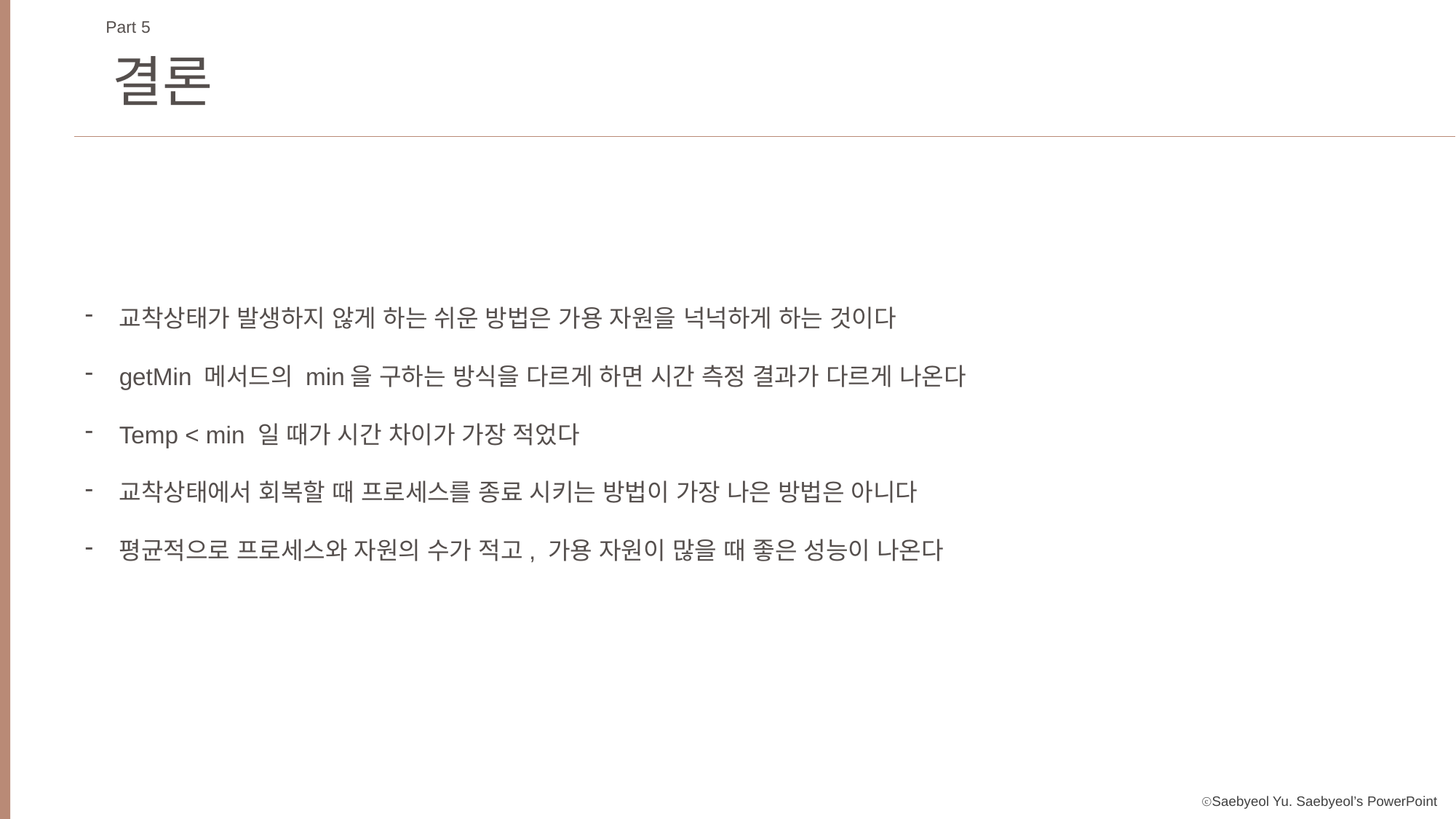

Part 5
결론
교착상태가 발생하지 않게 하는 쉬운 방법은 가용 자원을 넉넉하게 하는 것이다

getMin 메서드의 min을 구하는 방식을 다르게 하면 시간 측정 결과가 다르게 나온다

Temp < min 일 때가 시간 차이가 가장 적었다

교착상태에서 회복할 때 프로세스를 종료 시키는 방법이 가장 나은 방법은 아니다

평균적으로 프로세스와 자원의 수가 적고, 가용 자원이 많을 때 좋은 성능이 나온다